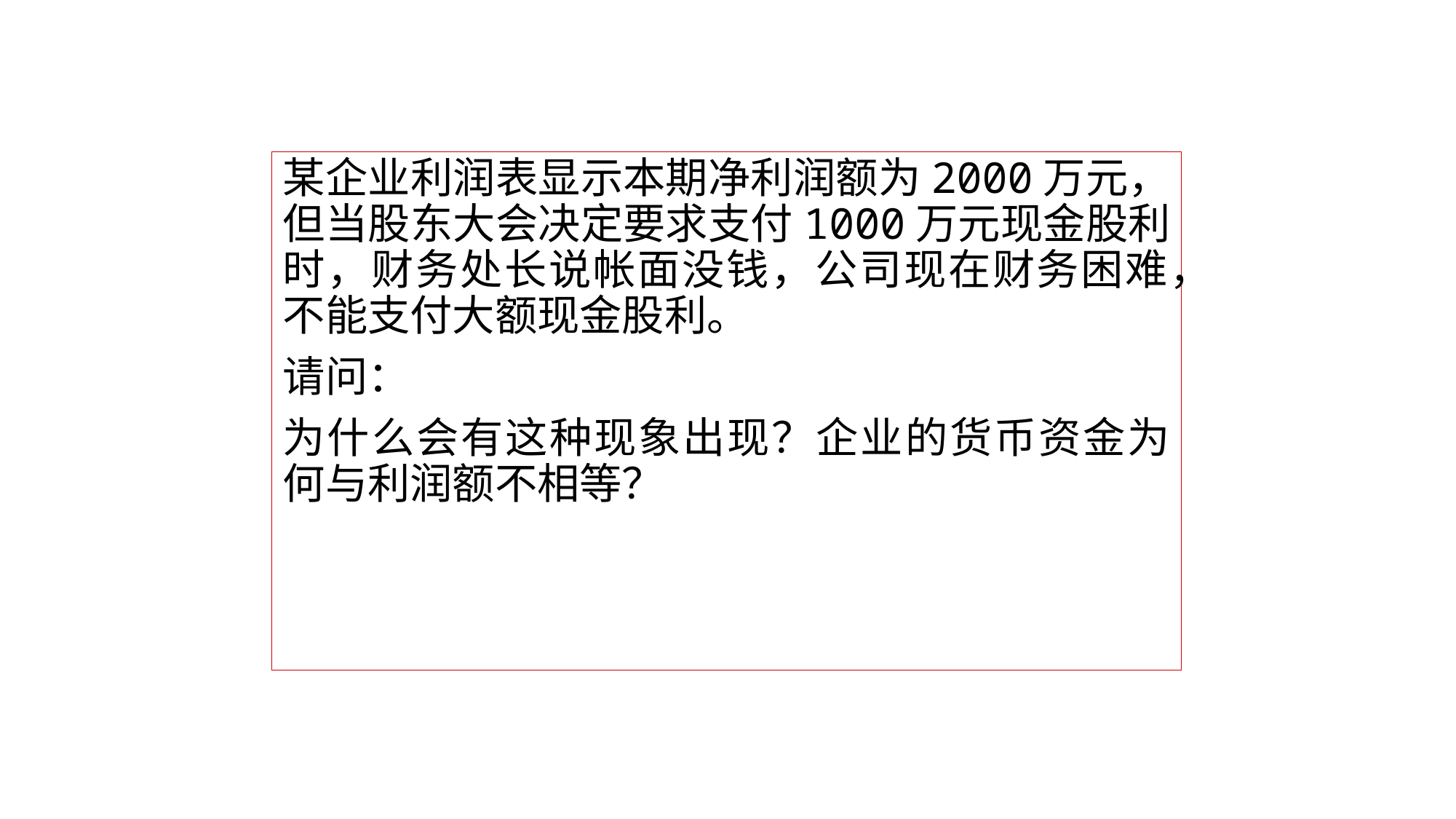

某企业利润表显示本期净利润额为2000万元，但当股东大会决定要求支付1000万元现金股利时，财务处长说帐面没钱，公司现在财务困难，不能支付大额现金股利。
请问：
为什么会有这种现象出现？企业的货币资金为何与利润额不相等？